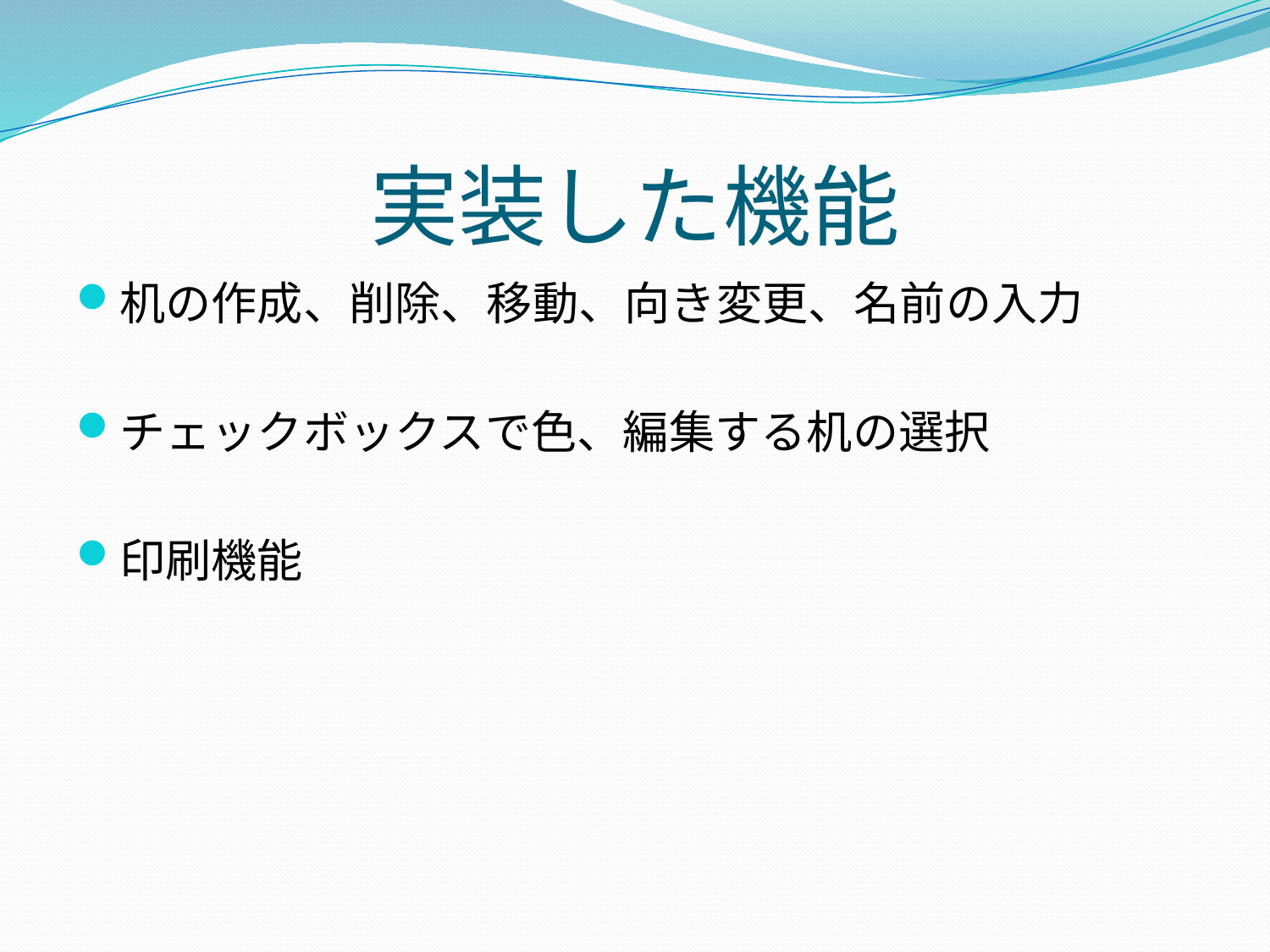

# 実装した機能
机の作成、削除、移動、向き変更、名前の入力

チェックボックスで色、編集する机の選択

印刷機能